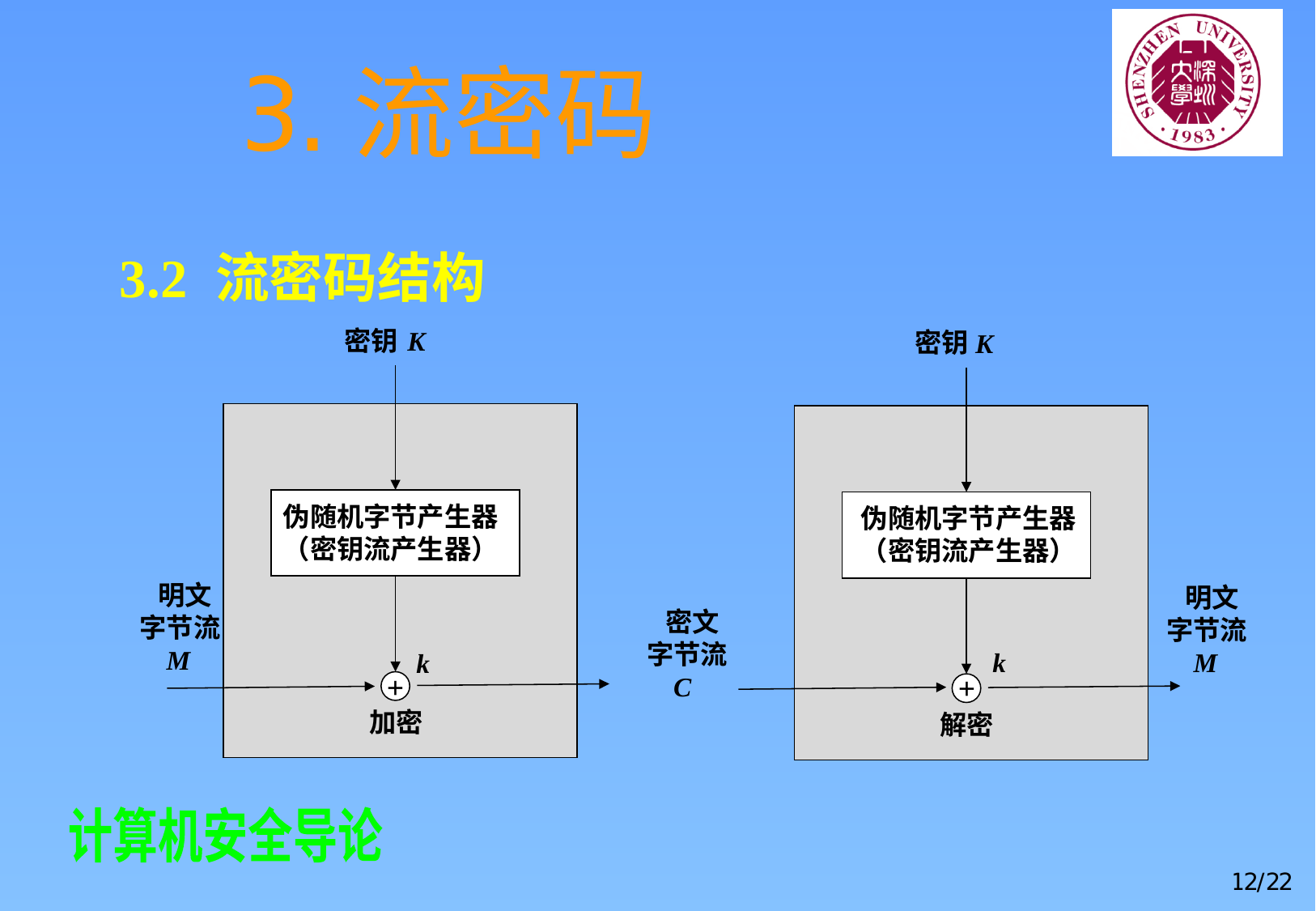

# 3.流密码
3.2 流密码结构
密钥
K
密钥
K

伪随机字节产生器
（密钥流产生器）
伪随机字节产生器
（密钥流产生器）
  明文
字节流
    M
  明文
字节流
    M
  密文
字节流
    C
k
k
+
+

加密
解密
12/22